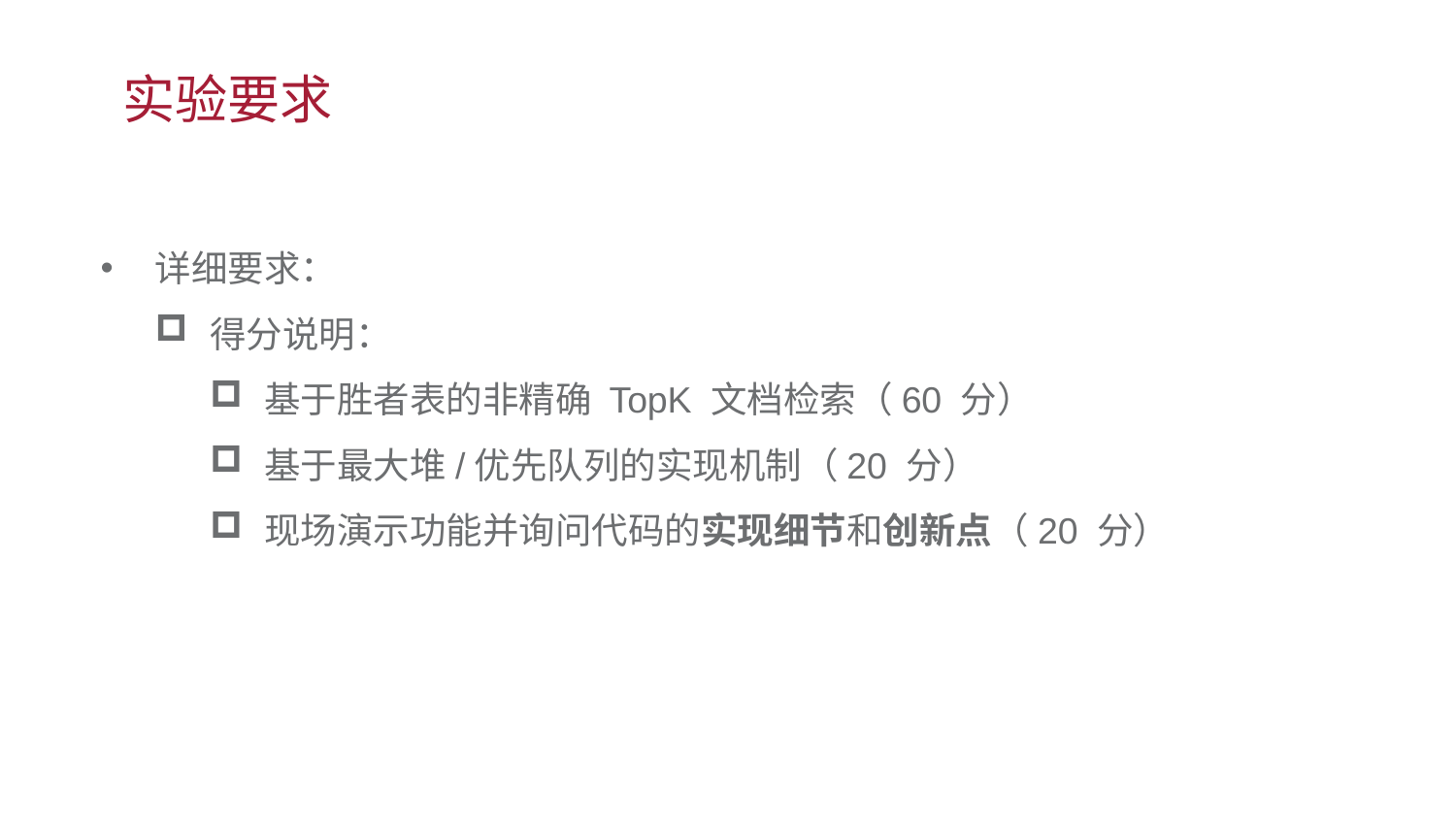

实验要求

详细要求：
得分说明：
基于胜者表的非精确 TopK 文档检索（60 分）
基于最大堆/优先队列的实现机制（20 分）
现场演示功能并询问代码的实现细节和创新点（20 分）